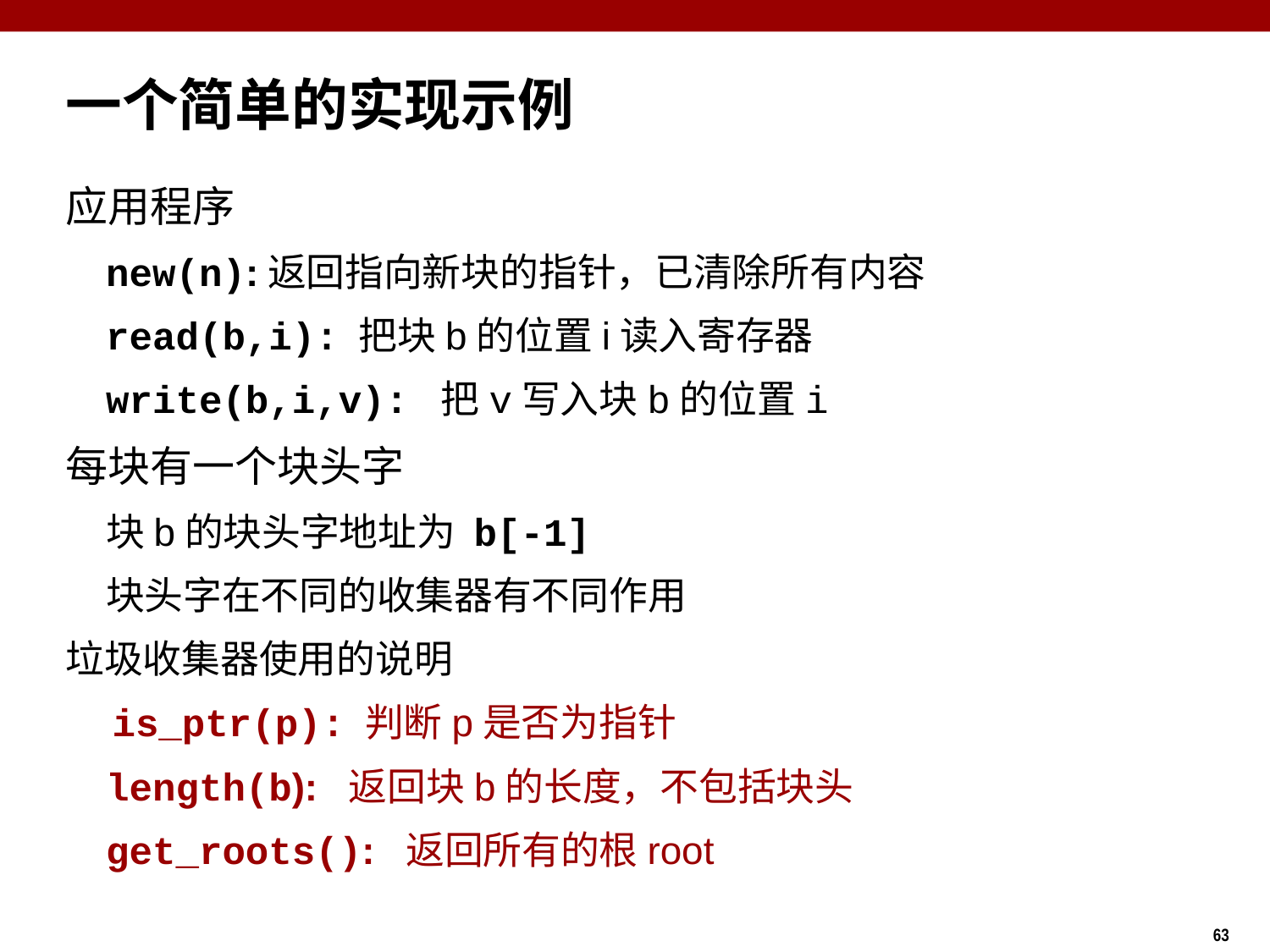

一个简单的实现示例
应用程序
new(n):返回指向新块的指针，已清除所有内容
read(b,i): 把块b的位置i读入寄存器
write(b,i,v): 把v写入块b的位置i
每块有一个块头字
块b的块头字地址为 b[-1]
块头字在不同的收集器有不同作用
垃圾收集器使用的说明
  is_ptr(p): 判断p是否为指针
length(b):  返回块b的长度，不包括块头
get_roots():  返回所有的根root